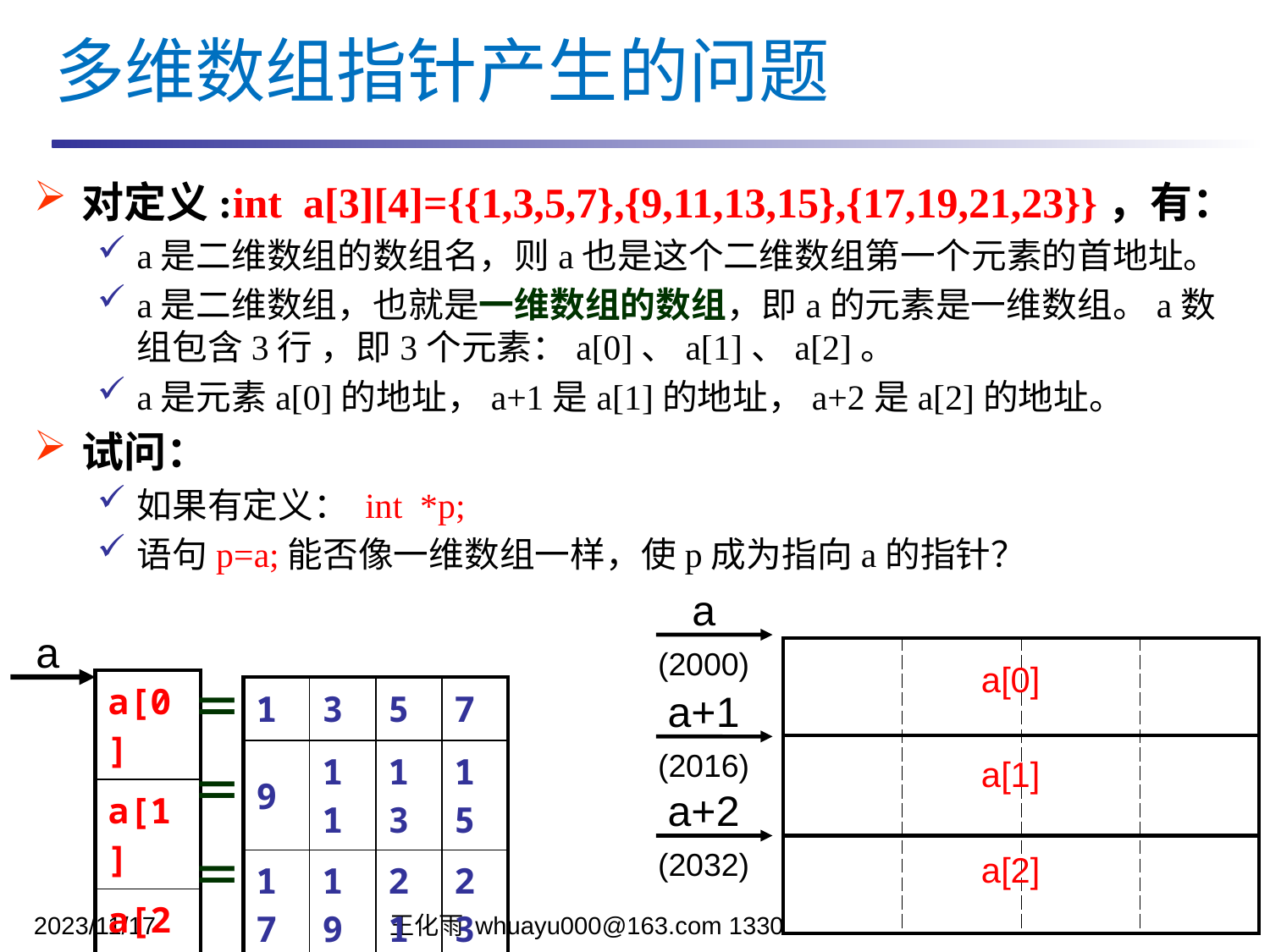

多维数组指针产生的问题
对定义:int  a[3][4]={{1,3,5,7},{9,11,13,15},{17,19,21,23}}，有：
a是二维数组的数组名，则a也是这个二维数组第一个元素的首地址。
a是二维数组，也就是一维数组的数组，即a的元素是一维数组。a数组包含3行 ，即3个元素：a[0]、a[1]、a[2]。
a是元素a[0]的地址，a+1是a[1]的地址，a+2是a[2]的地址。
试问：
如果有定义： int  *p;
语句p=a;能否像一维数组一样，使p成为指向a的指针？
a

(2000)
a
|  |  |  |  |
| --- | --- | --- | --- |
|  |  |  |  |
|  |  |  |  |
| ＝ |
| --- |
| ＝ |
| ＝ |
a[0]
| a[0] |
| --- |
| a[1] |
| a[2] |

| 1 | 3 | 5 | 7 |
| --- | --- | --- | --- |
| 9 | 11 | 13 | 15 |
| 17 | 19 | 21 | 23 |
a+1

(2016)
a[1]
a+2

(2032)
a[2]
2023/11/17
王化雨 whuayu000@163.com 13306442222
28/43